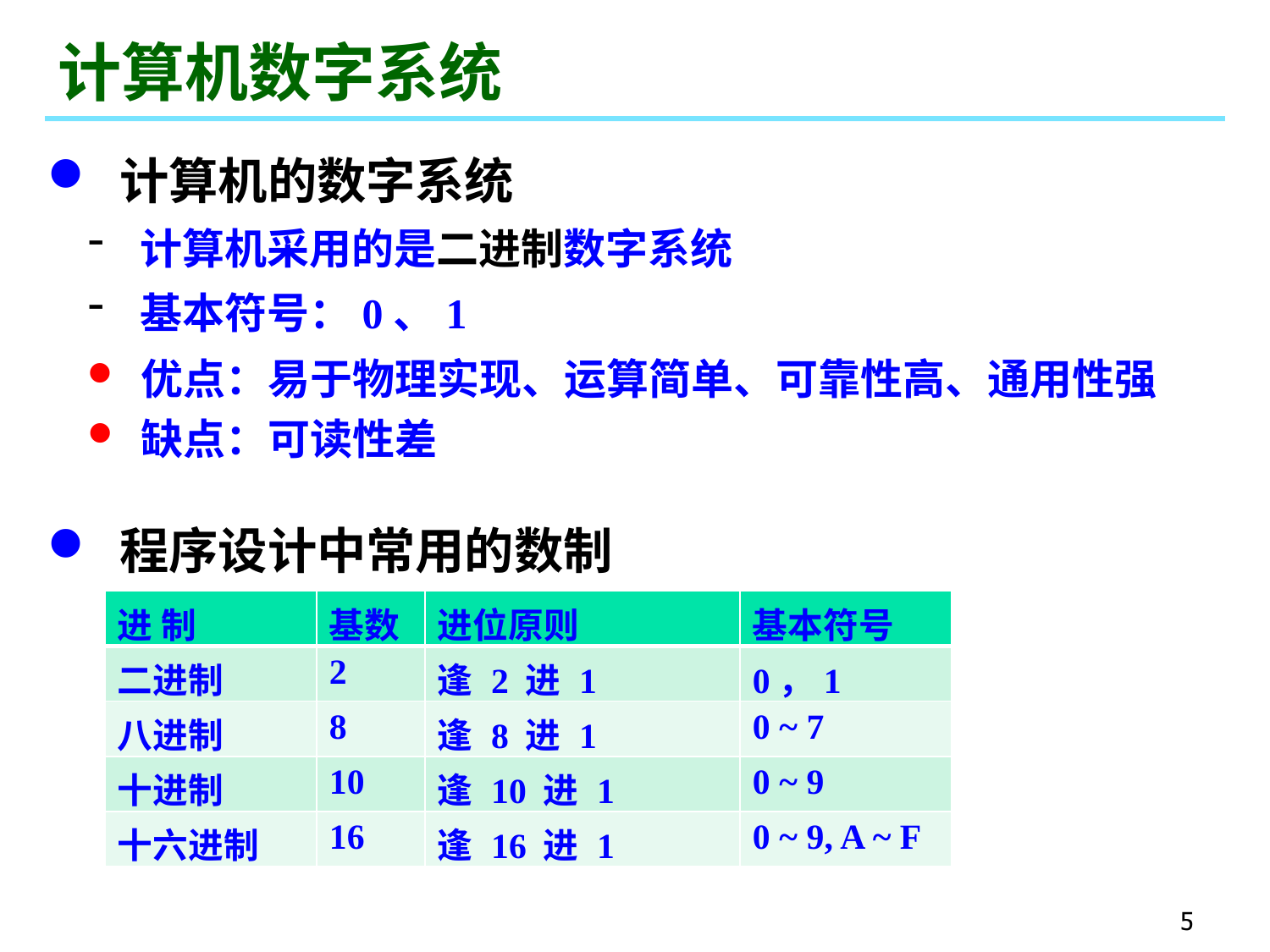

# 计算机数字系统
 计算机的数字系统
 计算机采用的是二进制数字系统
 基本符号：0、1
 优点：易于物理实现、运算简单、可靠性高、通用性强
 缺点：可读性差
 程序设计中常用的数制
| 进 制 | 基数 | 进位原则 | 基本符号 |
| --- | --- | --- | --- |
| 二进制 | 2 | 逢 2 进 1 | 0，1 |
| 八进制 | 8 | 逢 8 进 1 | 0 ~ 7 |
| 十进制 | 10 | 逢 10 进 1 | 0 ~ 9 |
| 十六进制 | 16 | 逢 16 进 1 | 0 ~ 9, A ~ F |
5